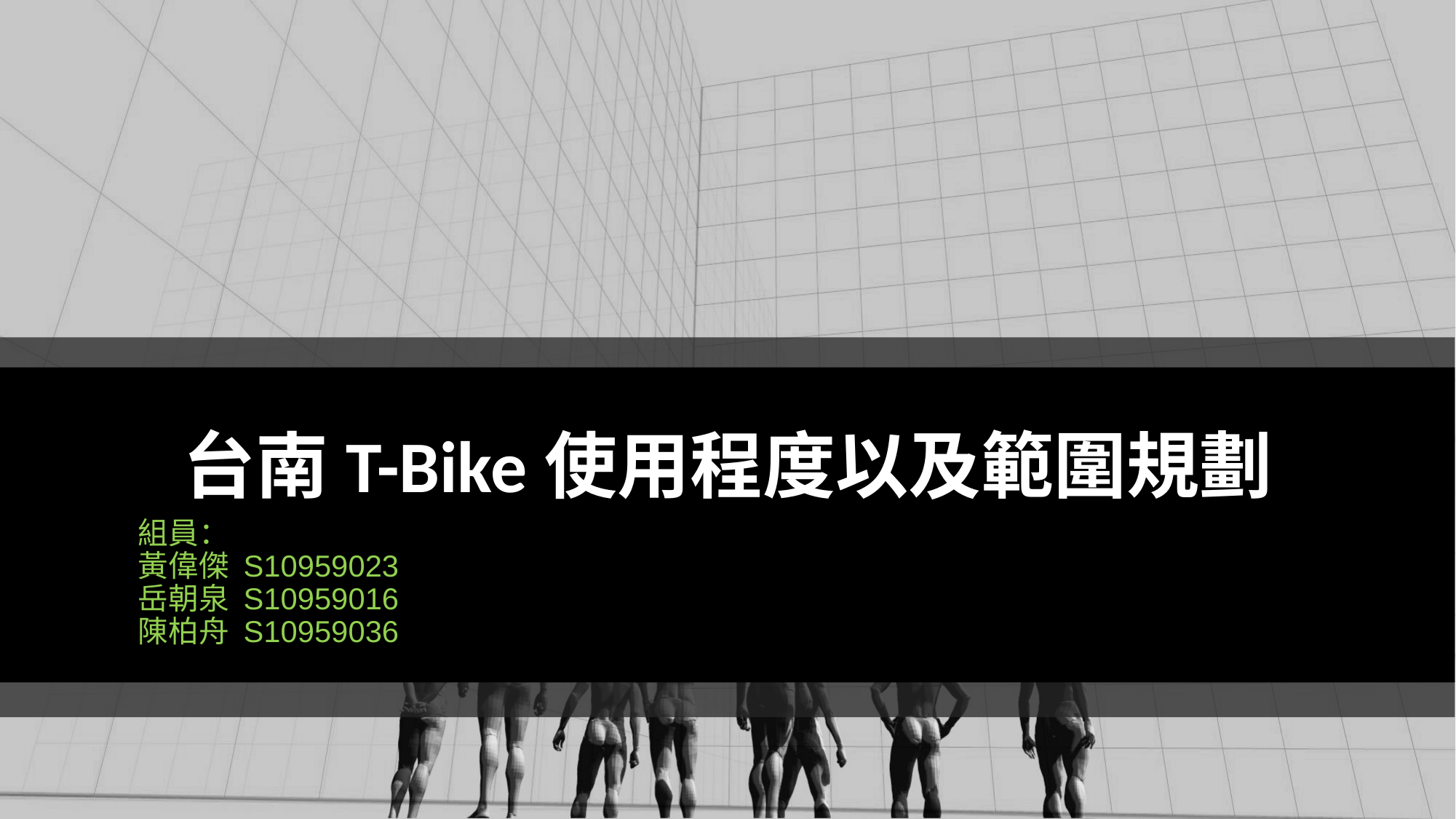

# 台南T-Bike使用程度以及範圍規劃
組員：
黃偉傑 S10959023
岳朝泉 S10959016
陳柏舟 S10959036